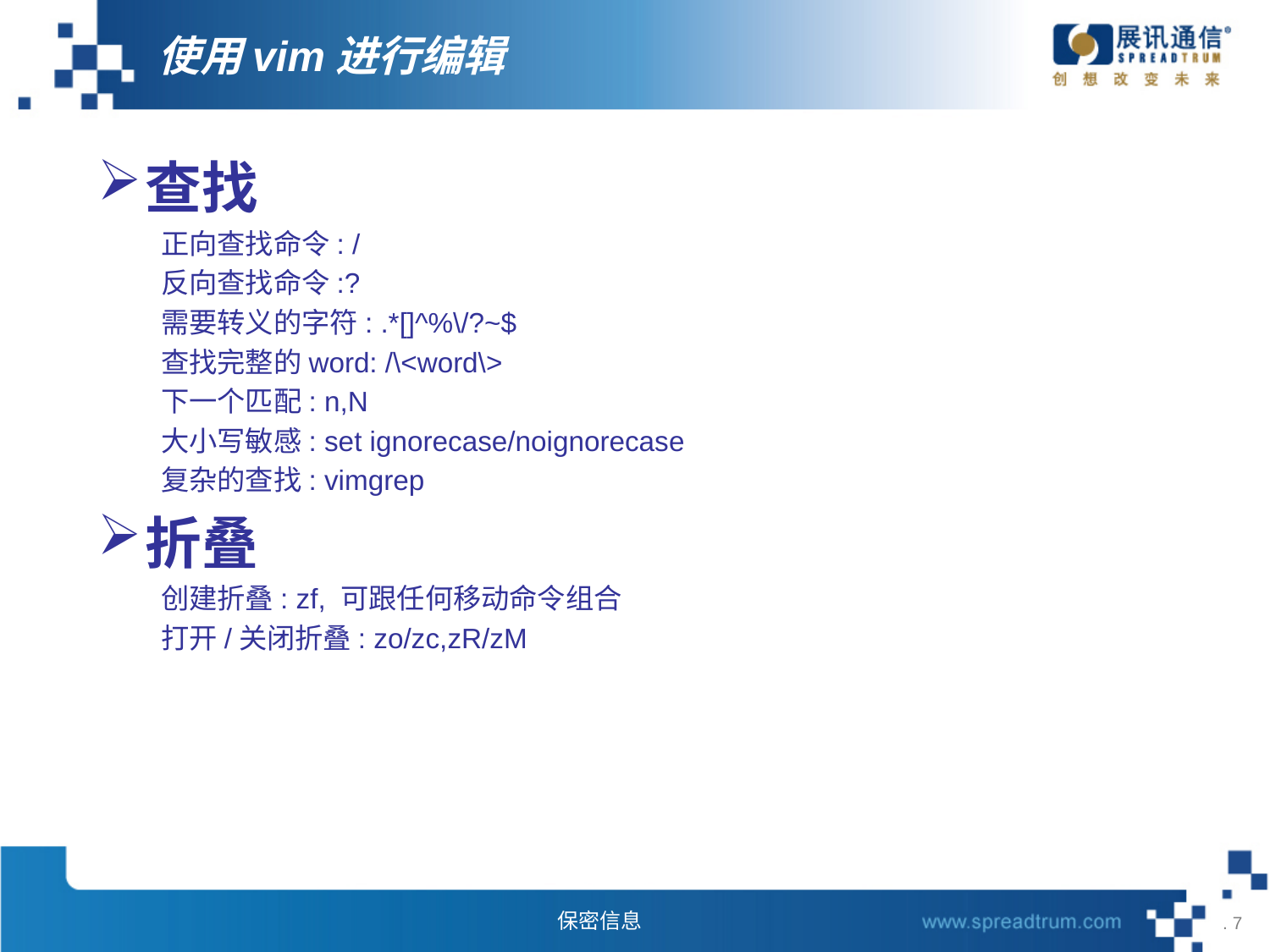

# 使用vim进行编辑
查找
正向查找命令: /
反向查找命令:?
需要转义的字符: .*[]^%\/?~$
查找完整的word: /\<word\>
下一个匹配: n,N
大小写敏感: set ignorecase/noignorecase
复杂的查找: vimgrep
折叠
创建折叠: zf, 可跟任何移动命令组合
打开/关闭折叠: zo/zc,zR/zM

  . 7